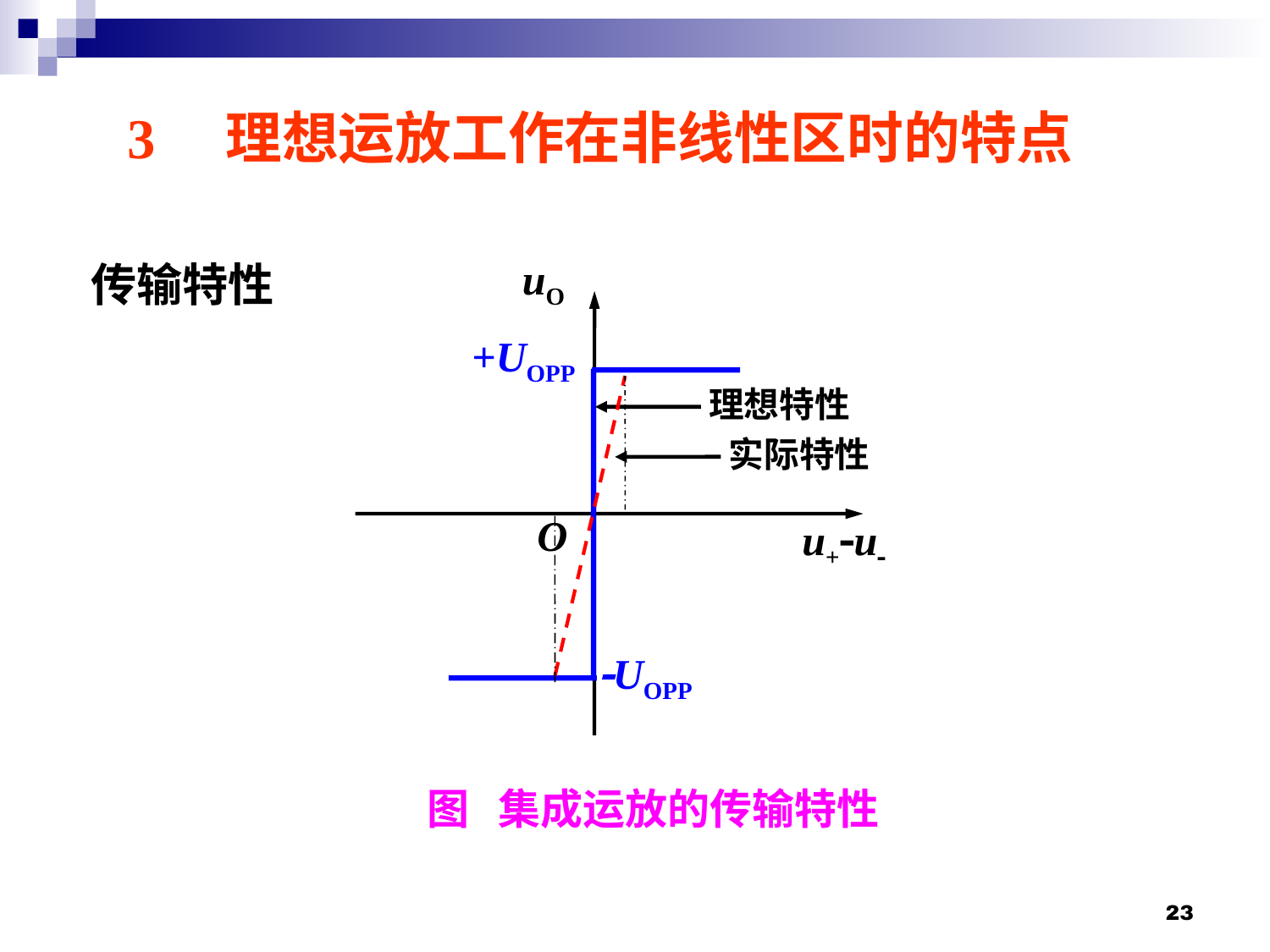

3　理想运放工作在非线性区时的特点
uO
O
u+−u−

传输特性
+UOPP

理想特性

实际特性

−UOPP

图   集成运放的传输特性
23